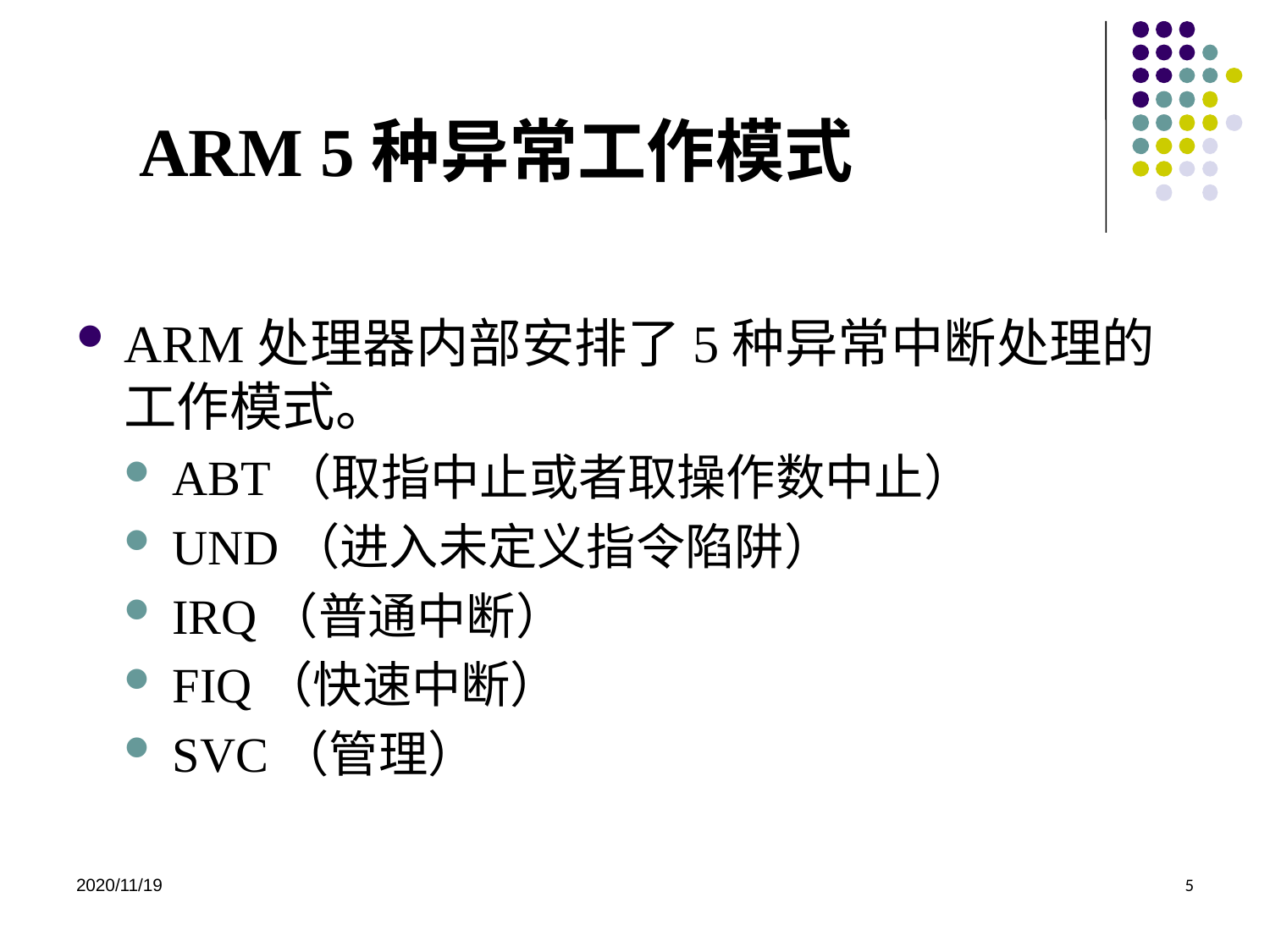

# ARM 5种异常工作模式
ARM处理器内部安排了5种异常中断处理的工作模式。
ABT（取指中止或者取操作数中止）
UND（进入未定义指令陷阱）
IRQ（普通中断）
FIQ（快速中断）
SVC（管理）
2020/11/19
5